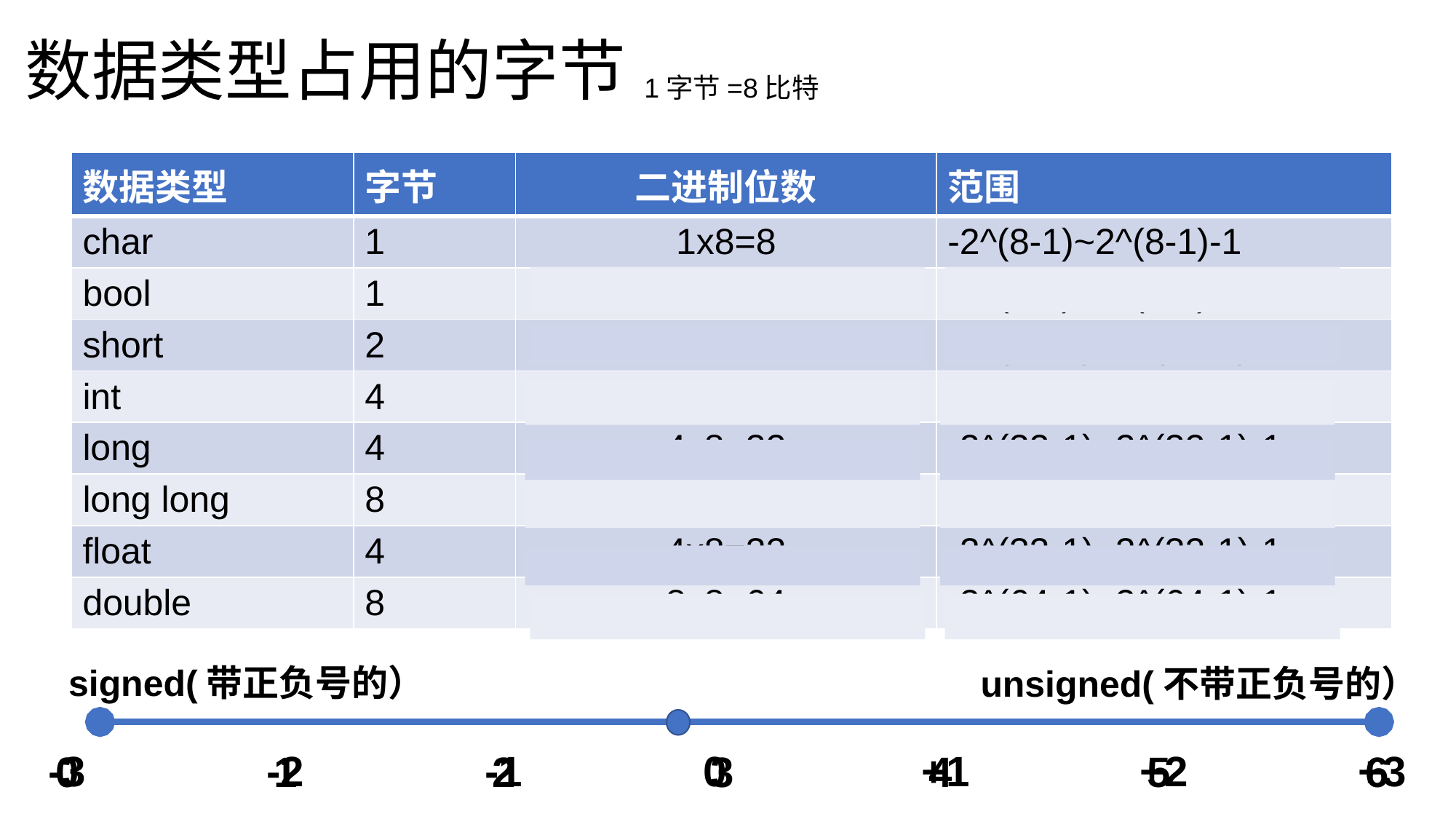

# 数据类型占用的字节
1字节=8比特
| 数据类型 | 字节 | 二进制位数 | 范围 |
| --- | --- | --- | --- |
| char | 1 | 1x8=8 | -2^(8-1)~2^(8-1)-1 |
| bool | 1 | 1x8=8 | -2^(8-1)~2^(8-1)-1 |
| short | 2 | 2x8=16 | -2^(16-1)~2^(16-1)-1 |
| int | 4 | 4x8=32 | -2^(32-1)~2^(32-1)-1 |
| long | 4 | 4x8=32 | -2^(32-1)~2^(32-1)-1 |
| long long | 8 | 8x8=64 | -2^(64-1)~2^(64-1)-1 |
| float | 4 | 4x8=32 | -2^(32-1)~2^(32-1)-1 |
| double | 8 | 8x8=64 | -2^(64-1)~2^(64-1)-1 |

signed(带正负号的）
unsigned(不带正负号的）

-3		-2		-1		0		+1		+2		+3
0		1		2		3		4		5		6